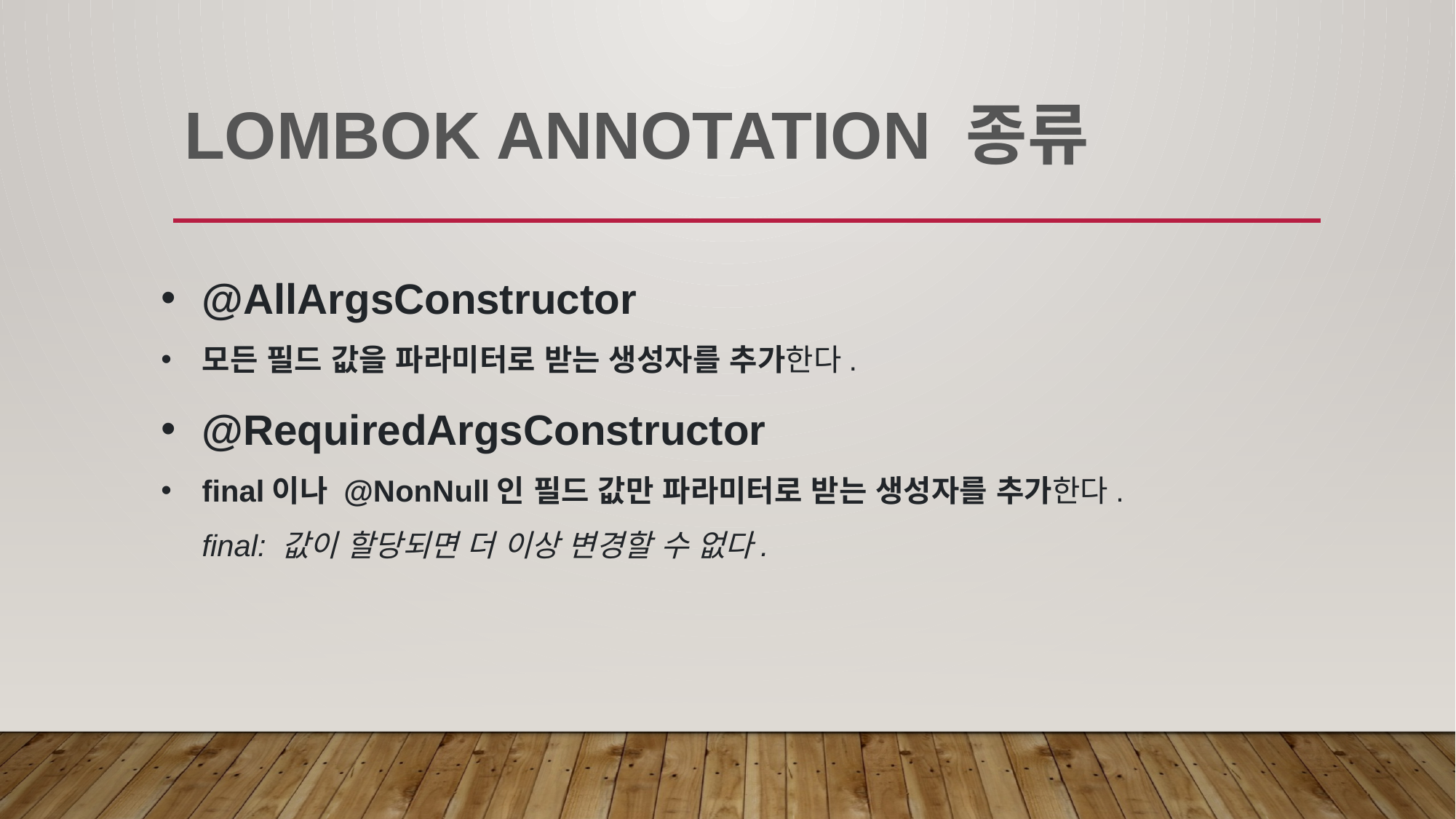

# Lombok Annotation 종류
@AllArgsConstructor
모든 필드 값을 파라미터로 받는 생성자를 추가한다.
@RequiredArgsConstructor
final이나 @NonNull인 필드 값만 파라미터로 받는 생성자를 추가한다.
final: 값이 할당되면 더 이상 변경할 수 없다.